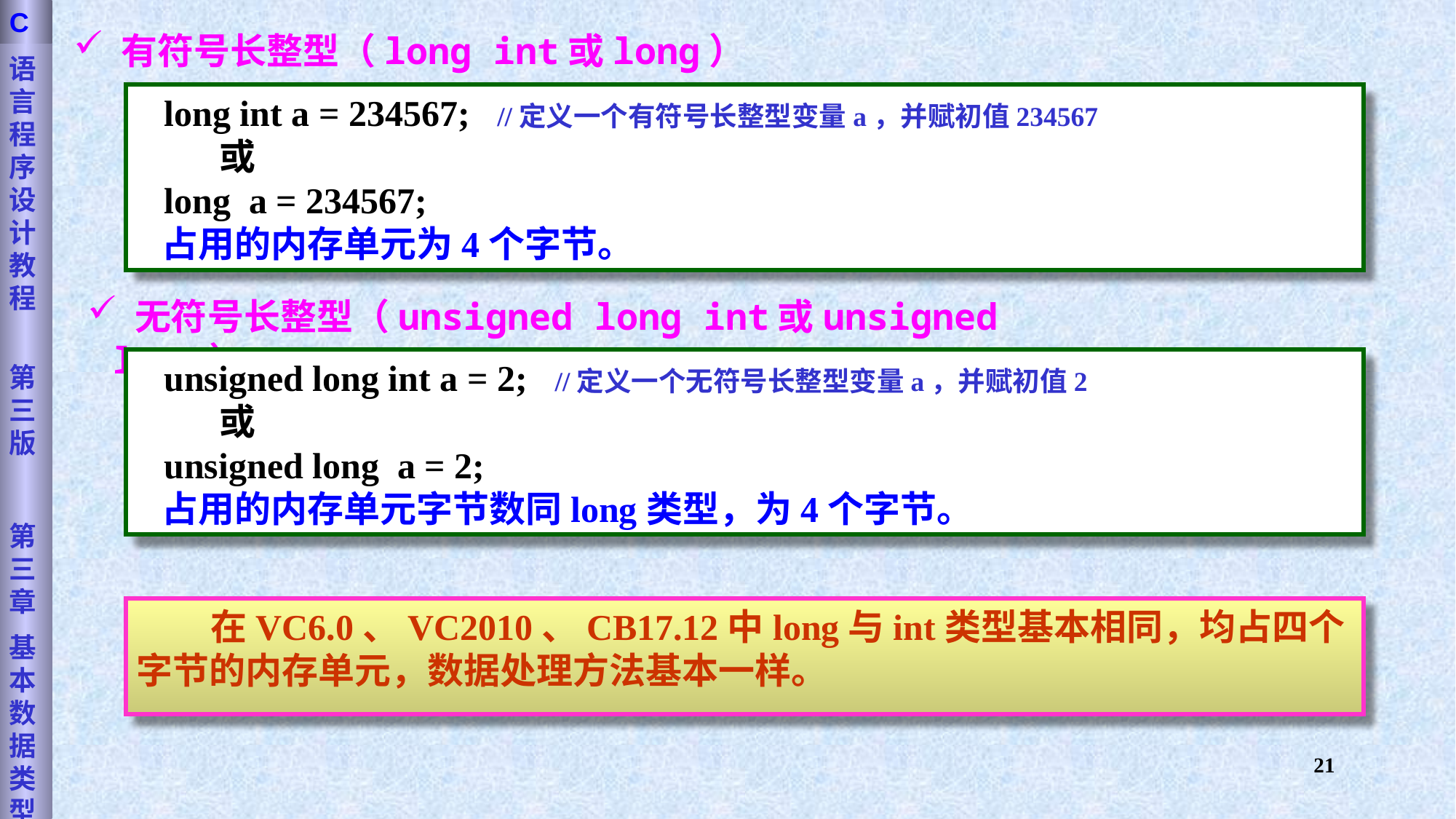

语言程序设计教程
第三版

第三章
基本数据类型
C
 有符号长整型（long int或long）

   long int a = 234567;   //定义一个有符号长整型变量a，并赋初值234567
         或
   long  a = 234567;
  占用的内存单元为4个字节。
 无符号长整型（unsigned long int或unsigned long）

   unsigned long int a = 2;   //定义一个无符号长整型变量a，并赋初值2
         或
   unsigned long  a = 2;
  占用的内存单元字节数同long类型，为4个字节。
        在VC6.0、VC2010、CB17.12中long与int类型基本相同，均占四个字节的内存单元，数据处理方法基本一样。
21